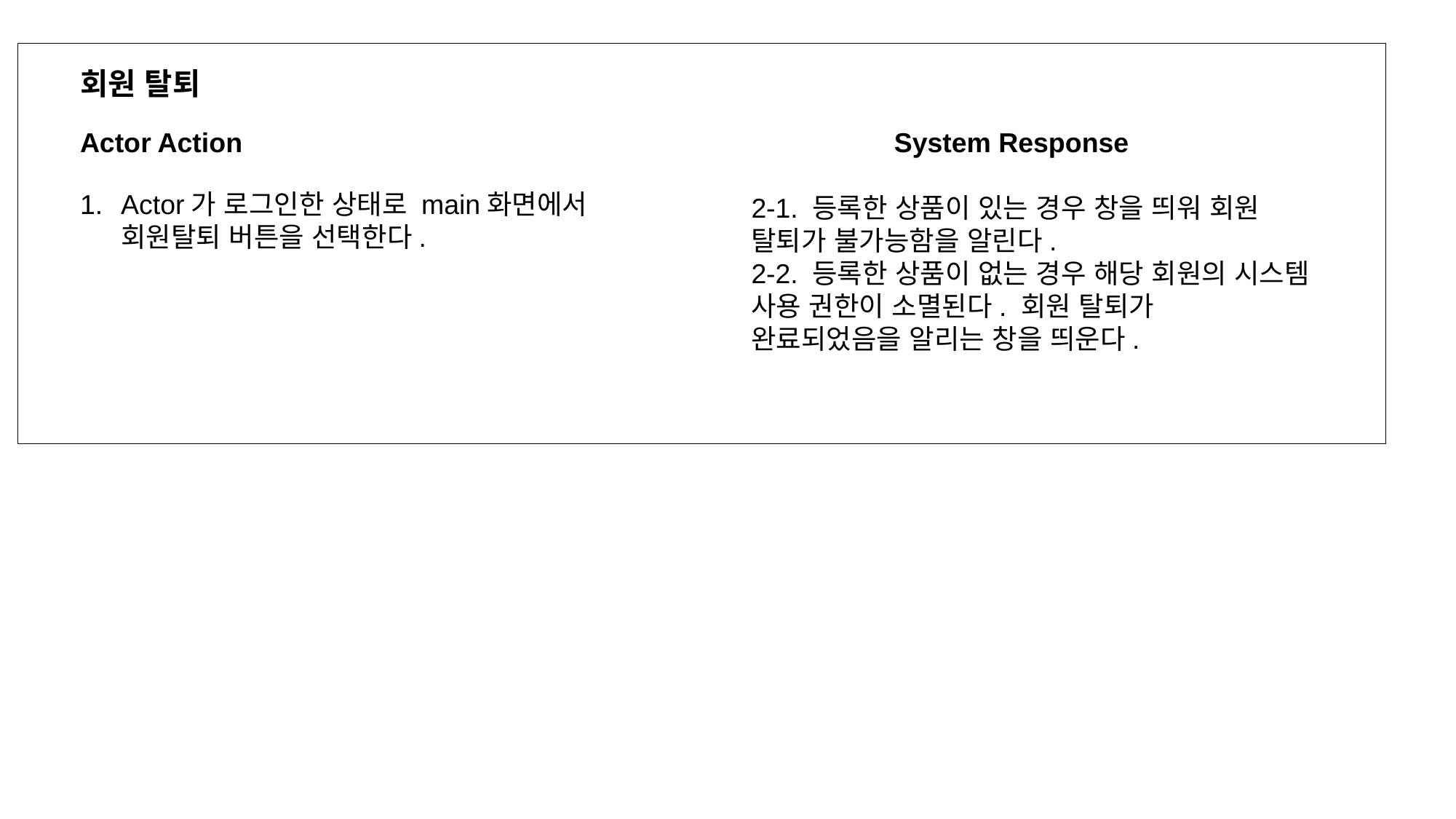

회원 탈퇴
Actor Action
System Response
Actor가 로그인한 상태로 main화면에서 회원탈퇴 버튼을 선택한다.
2-1. 등록한 상품이 있는 경우 창을 띄워 회원 탈퇴가 불가능함을 알린다.
2-2. 등록한 상품이 없는 경우 해당 회원의 시스템 사용 권한이 소멸된다. 회원 탈퇴가 완료되었음을 알리는 창을 띄운다.